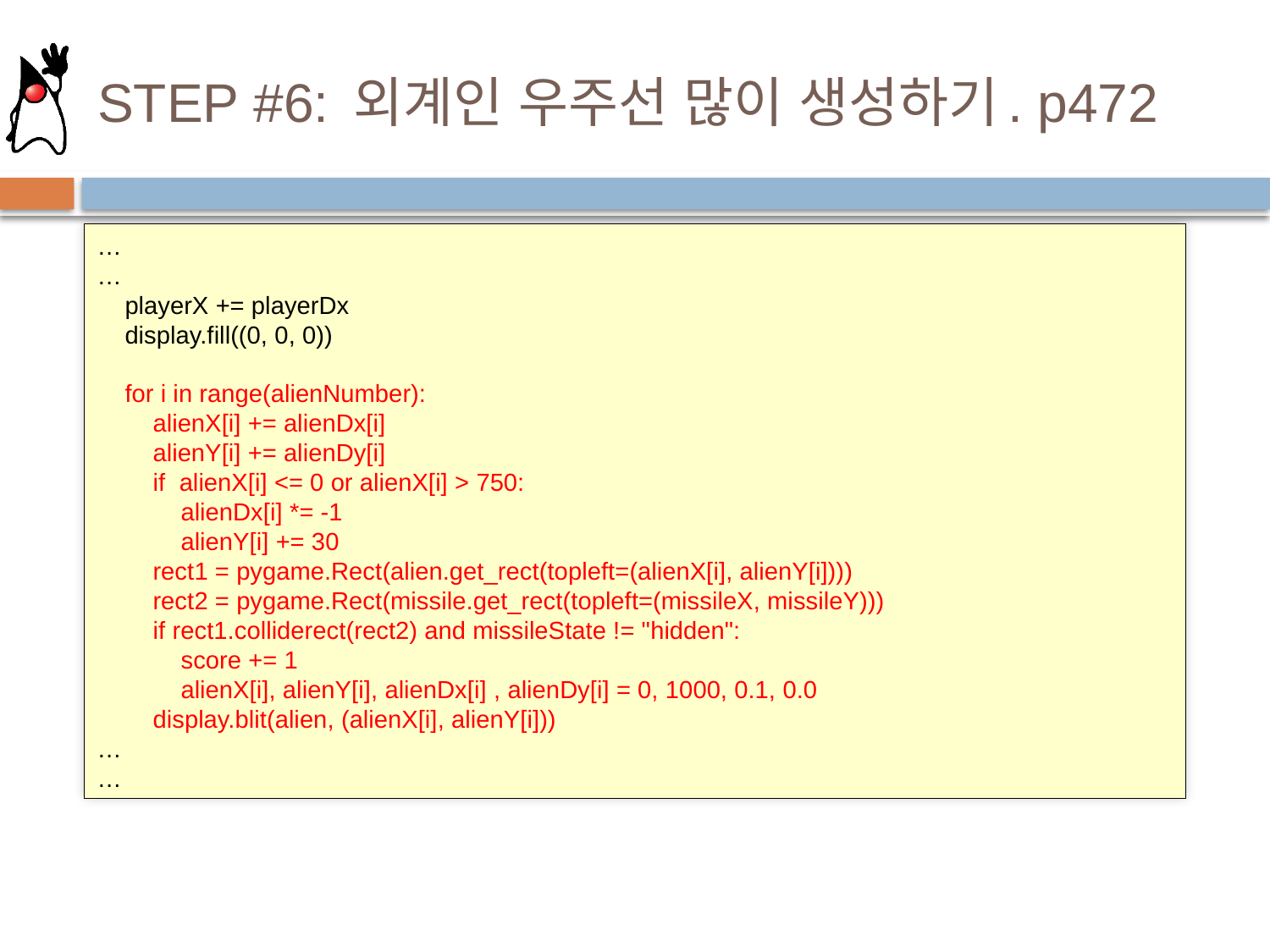

# STEP #6: 외계인 우주선 많이 생성하기. p472
…
…
    playerX += playerDx
    display.fill((0, 0, 0))

    for i in range(alienNumber):
        alienX[i] += alienDx[i]
        alienY[i] += alienDy[i]
        if  alienX[i] <= 0 or alienX[i] > 750:
            alienDx[i] *= -1
            alienY[i] += 30
        rect1 = pygame.Rect(alien.get_rect(topleft=(alienX[i], alienY[i])))
        rect2 = pygame.Rect(missile.get_rect(topleft=(missileX, missileY)))
        if rect1.colliderect(rect2) and missileState != "hidden":
            score += 1
            alienX[i], alienY[i], alienDx[i] , alienDy[i] = 0, 1000, 0.1, 0.0
        display.blit(alien, (alienX[i], alienY[i]))
…
…